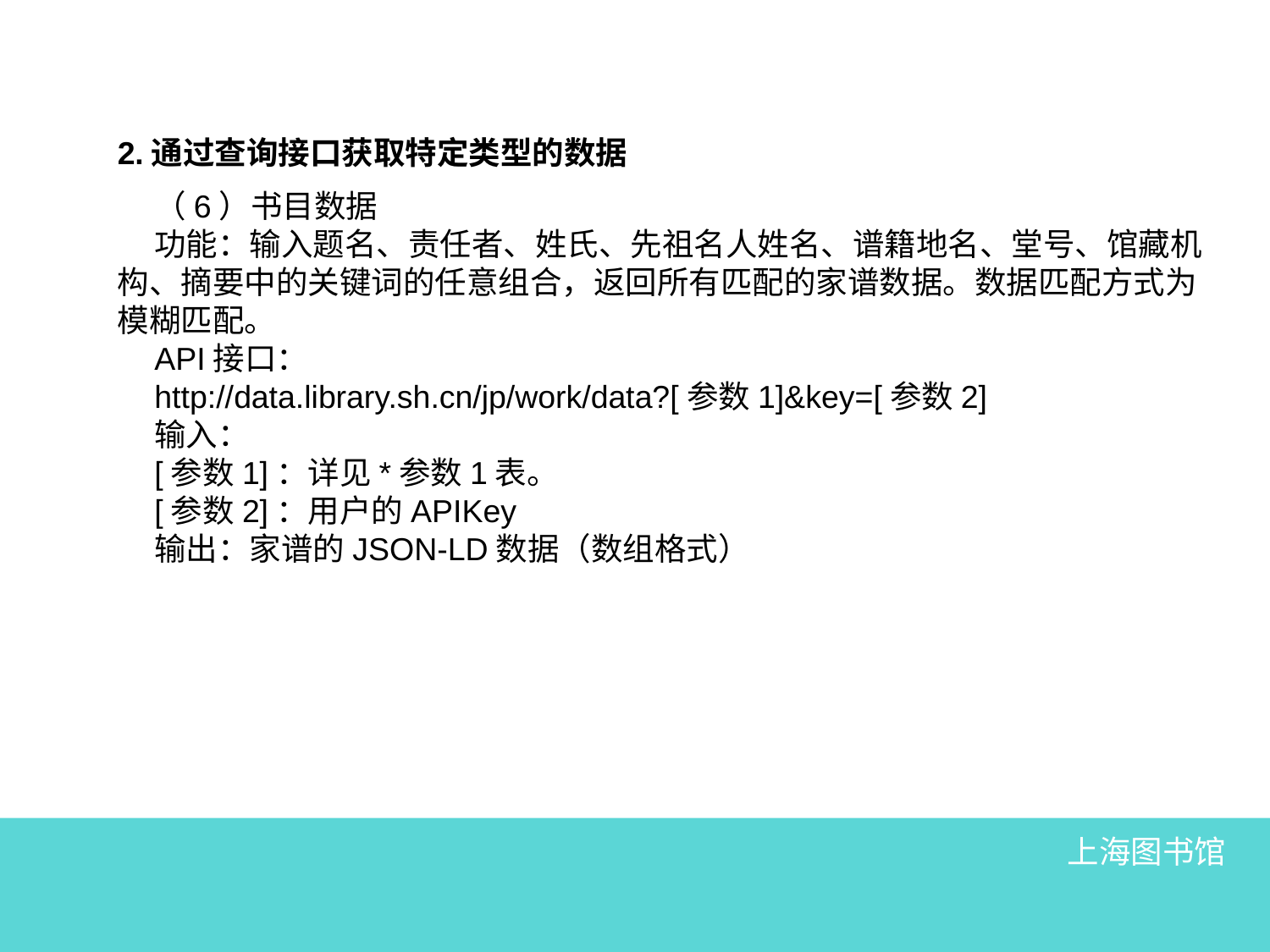

2.通过查询接口获取特定类型的数据
（6）书目数据
功能：输入题名、责任者、姓氏、先祖名人姓名、谱籍地名、堂号、馆藏机构、摘要中的关键词的任意组合，返回所有匹配的家谱数据。数据匹配方式为模糊匹配。
API接口：
http://data.library.sh.cn/jp/work/data?[参数1]&key=[参数2]
输入：
[参数1]：详见*参数1表。
[参数2]：用户的APIKey
输出：家谱的JSON-LD数据（数组格式）
上海图书馆